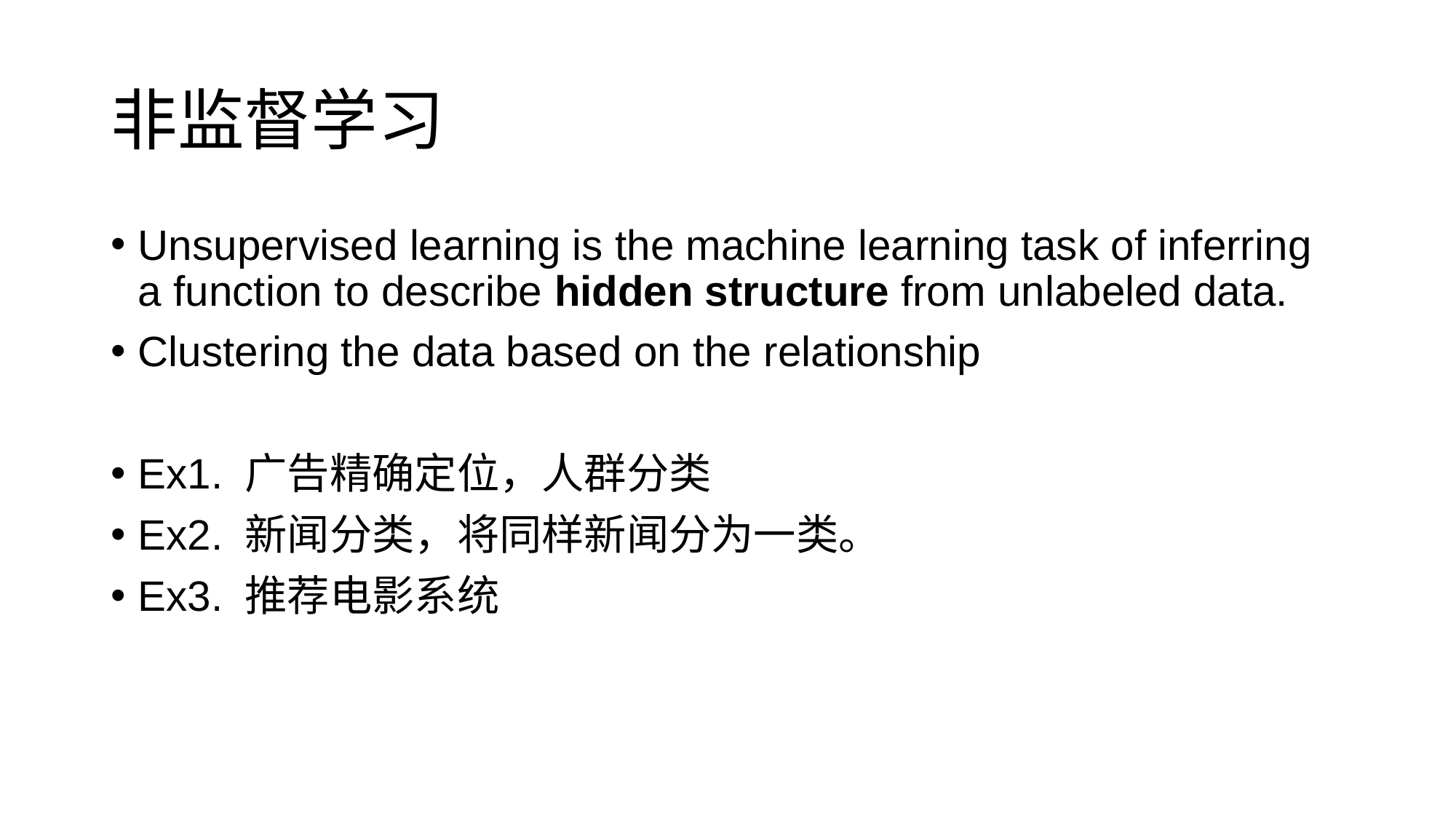

# 非监督学习
Unsupervised learning is the machine learning task of inferring a function to describe hidden structure from unlabeled data.
Clustering the data based on the relationship

Ex1. 广告精确定位，人群分类
Ex2. 新闻分类，将同样新闻分为一类。
Ex3. 推荐电影系统